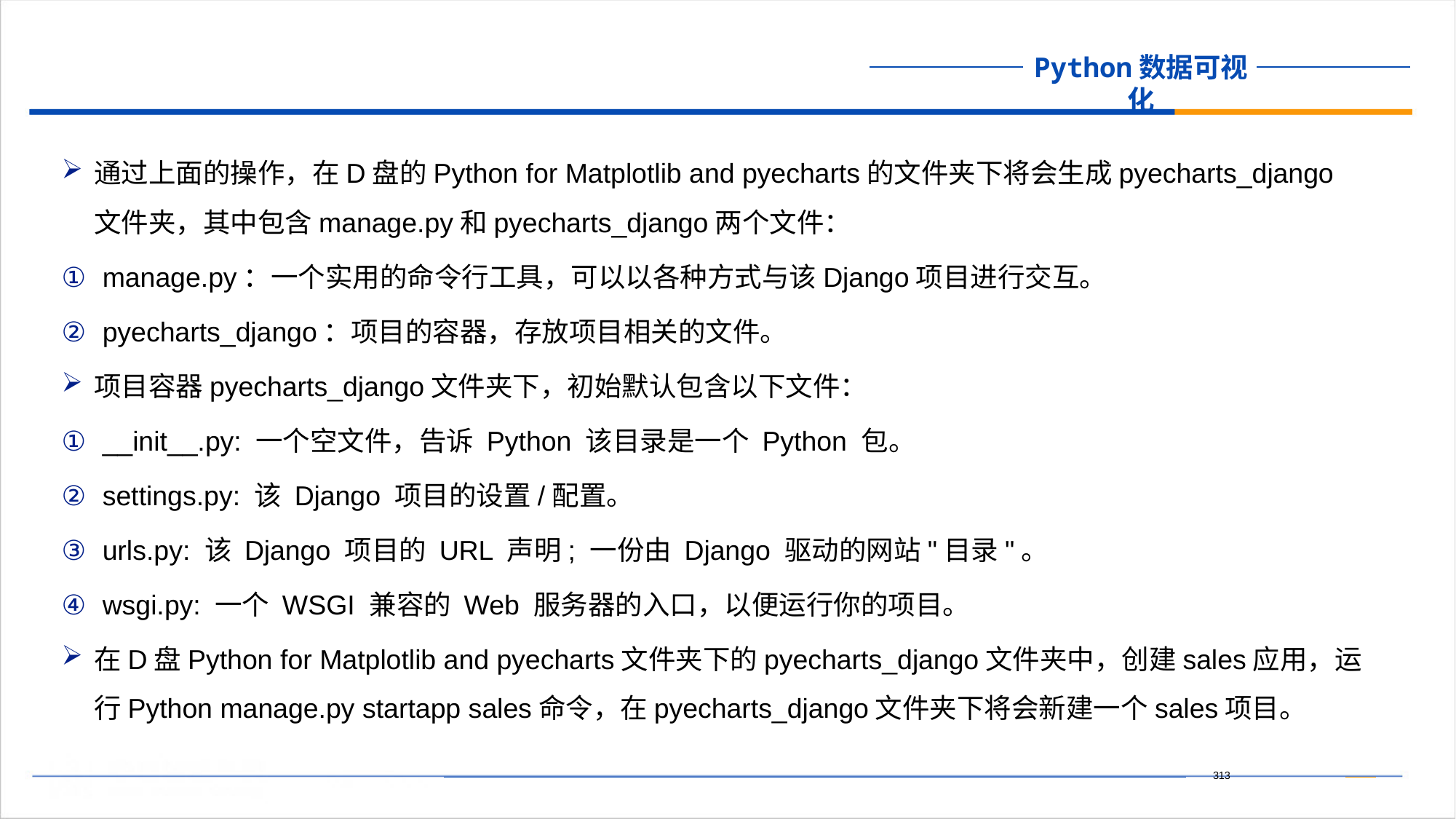

通过上面的操作，在D盘的Python for Matplotlib and pyecharts的文件夹下将会生成pyecharts_django文件夹，其中包含manage.py和pyecharts_django两个文件：
manage.py：一个实用的命令行工具，可以以各种方式与该Django项目进行交互。
pyecharts_django：项目的容器，存放项目相关的文件。
项目容器pyecharts_django文件夹下，初始默认包含以下文件：
__init__.py: 一个空文件，告诉 Python 该目录是一个 Python 包。
settings.py: 该 Django 项目的设置/配置。
urls.py: 该 Django 项目的 URL 声明; 一份由 Django 驱动的网站"目录"。
wsgi.py: 一个 WSGI 兼容的 Web 服务器的入口，以便运行你的项目。
在D盘Python for Matplotlib and pyecharts文件夹下的pyecharts_django文件夹中，创建sales应用，运行Python manage.py startapp sales命令，在pyecharts_django文件夹下将会新建一个sales项目。